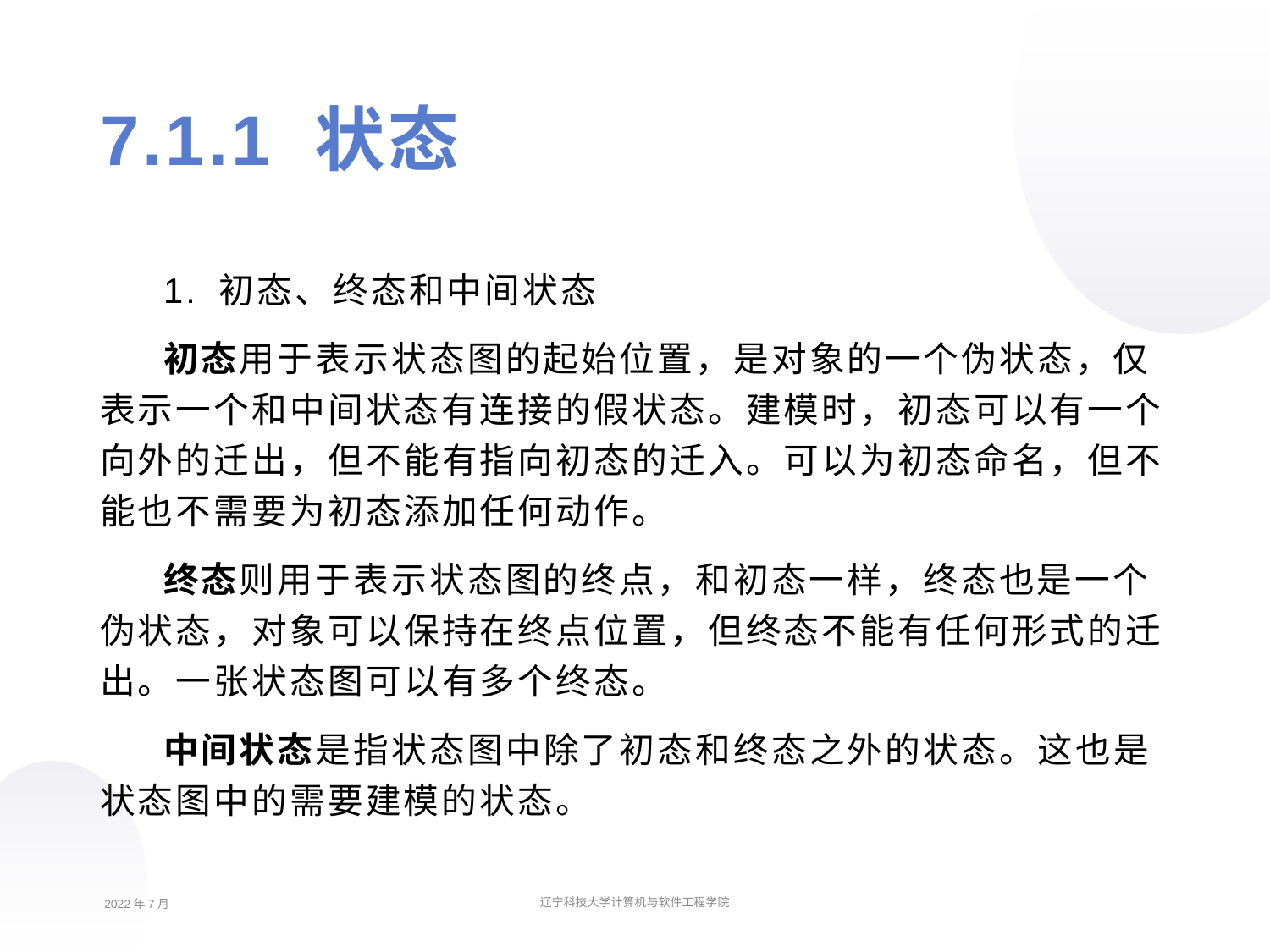

7.1.1 状态
1. 初态、终态和中间状态
初态用于表示状态图的起始位置，是对象的一个伪状态，仅表示一个和中间状态有连接的假状态。建模时，初态可以有一个向外的迁出，但不能有指向初态的迁入。可以为初态命名，但不能也不需要为初态添加任何动作。
终态则用于表示状态图的终点，和初态一样，终态也是一个伪状态，对象可以保持在终点位置，但终态不能有任何形式的迁出。一张状态图可以有多个终态。
中间状态是指状态图中除了初态和终态之外的状态。这也是状态图中的需要建模的状态。

2022年7月
辽宁科技大学计算机与软件工程学院
11